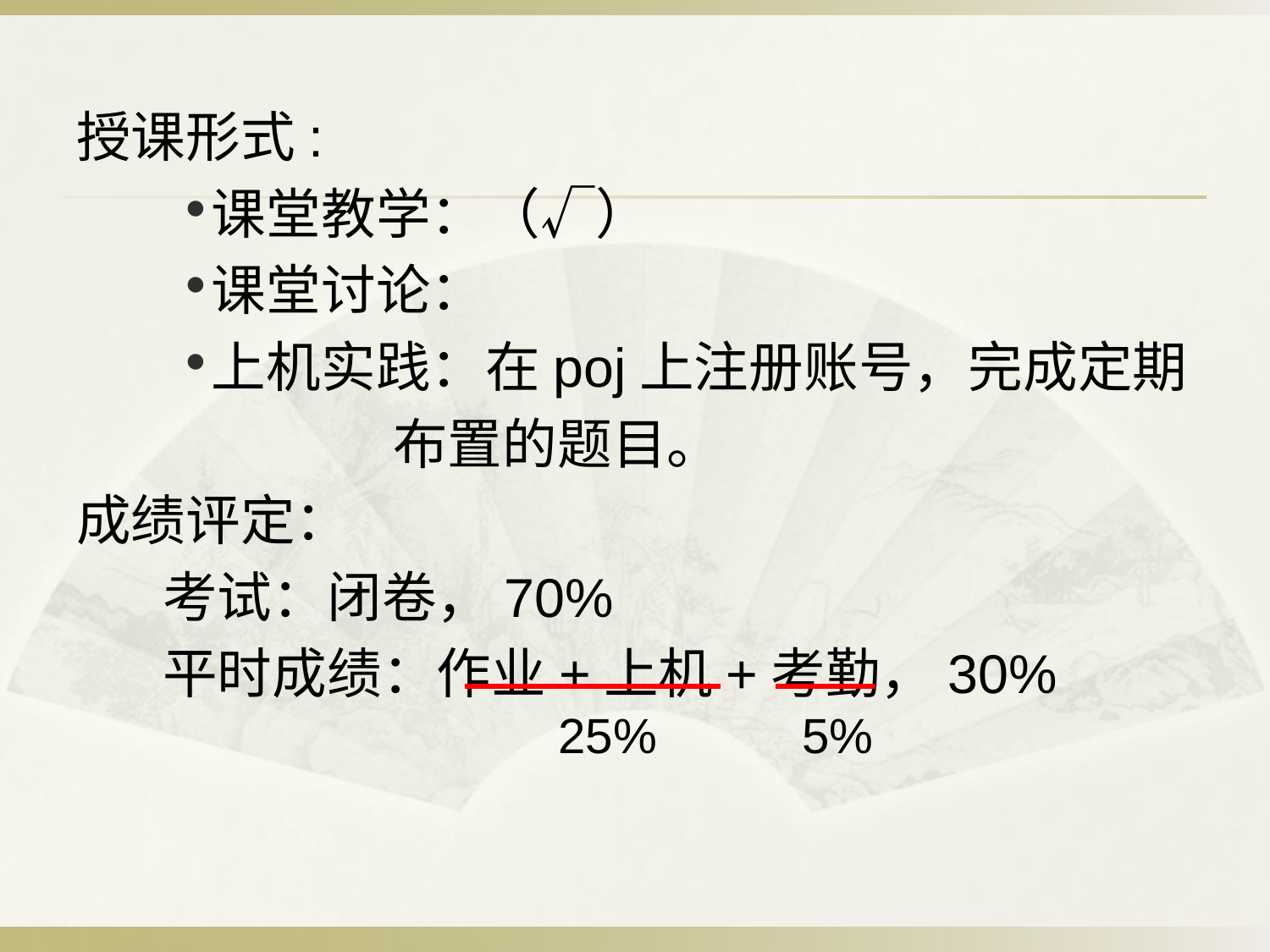

授课形式:
课堂教学：（√）
课堂讨论：
上机实践：在poj上注册账号，完成定期
                     布置的题目。
成绩评定：
      考试：闭卷，70%
      平时成绩：作业+上机+考勤，30%

25%
 5%